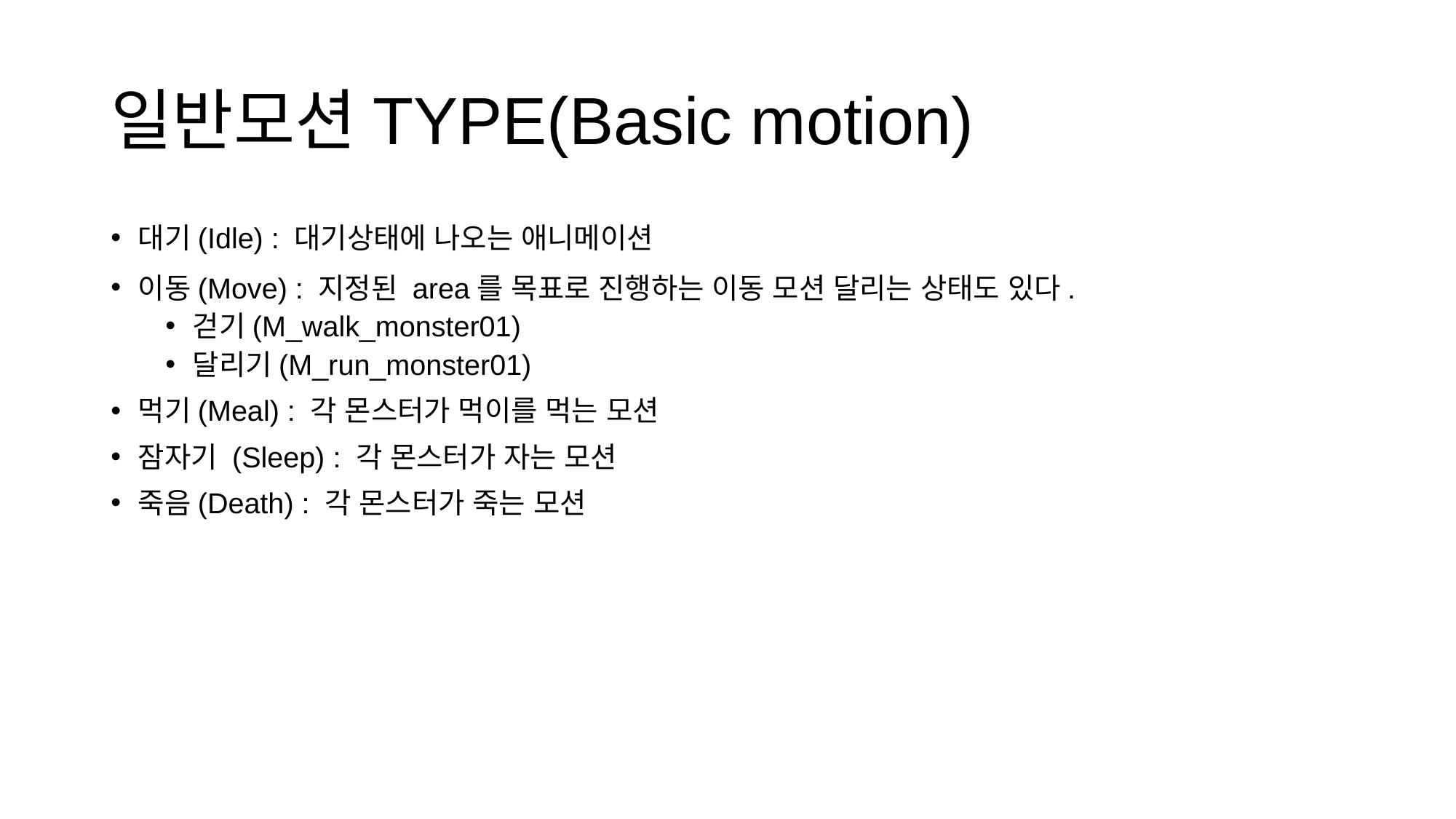

# 일반모션TYPE(Basic motion)
대기(Idle) : 대기상태에 나오는 애니메이션
이동(Move) : 지정된 area를 목표로 진행하는 이동 모션 달리는 상태도 있다.
걷기(M_walk_monster01)
달리기(M_run_monster01)
먹기(Meal) : 각 몬스터가 먹이를 먹는 모션
잠자기 (Sleep) : 각 몬스터가 자는 모션
죽음(Death) : 각 몬스터가 죽는 모션